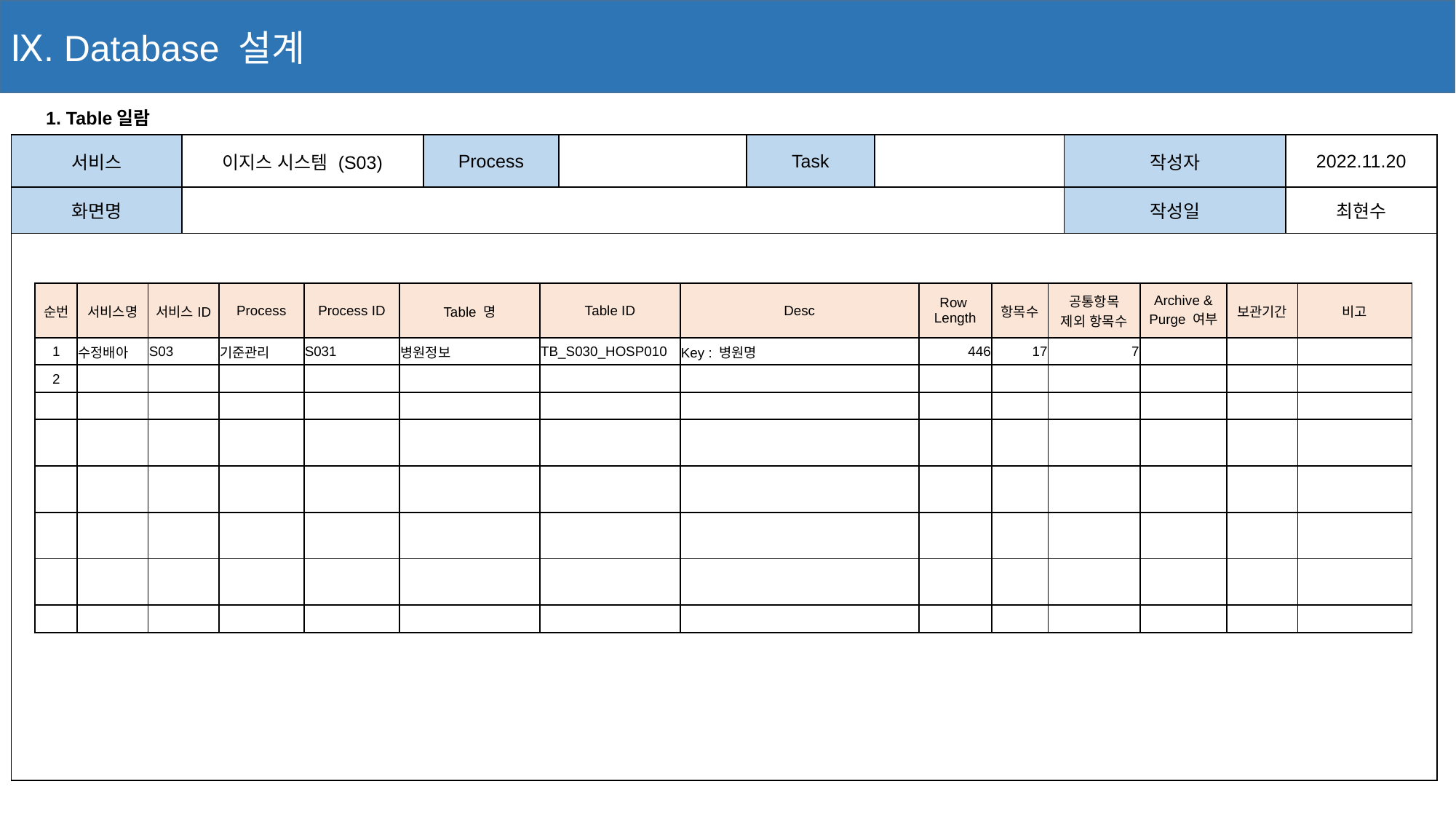

Ⅸ. Database 설계
Ⅱ. 업무 프로세스
1. Table일람
| 서비스 | 이지스 시스템 (S03) | Process |  | Task |  | 작성자 | 2022.11.20 |
| --- | --- | --- | --- | --- | --- | --- | --- |
| 화면명 |  |  |  |  |  | 작성일 | 최현수 |
|  |  |  |  |  |  |  |  |
| 순번 | 서비스명 | 서비스ID | Process | Process ID | Table 명 | Table ID | Desc | Row Length | 항목수 | 공통항목 제외 항목수 | Archive & Purge 여부 | 보관기간 | 비고 |
| --- | --- | --- | --- | --- | --- | --- | --- | --- | --- | --- | --- | --- | --- |
| 1 | 수정배아 | S03 | 기준관리 | S031 | 병원정보 | TB\_S030\_HOSP010 | Key : 병원명 | 446 | 17 | 7 |  |  |  |
| 2 |  |  |  |  |  |  |  |  |  |  |  |  |  |
|  |  |  |  |  |  |  |  |  |  |  |  |  |  |
|  |  |  |  |  |  |  |  |  |  |  |  |  |  |
|  |  |  |  |  |  |  |  |  |  |  |  |  |  |
|  |  |  |  |  |  |  |  |  |  |  |  |  |  |
|  |  |  |  |  |  |  |  |  |  |  |  |  |  |
|  |  |  |  |  |  |  |  |  |  |  |  |  |  |